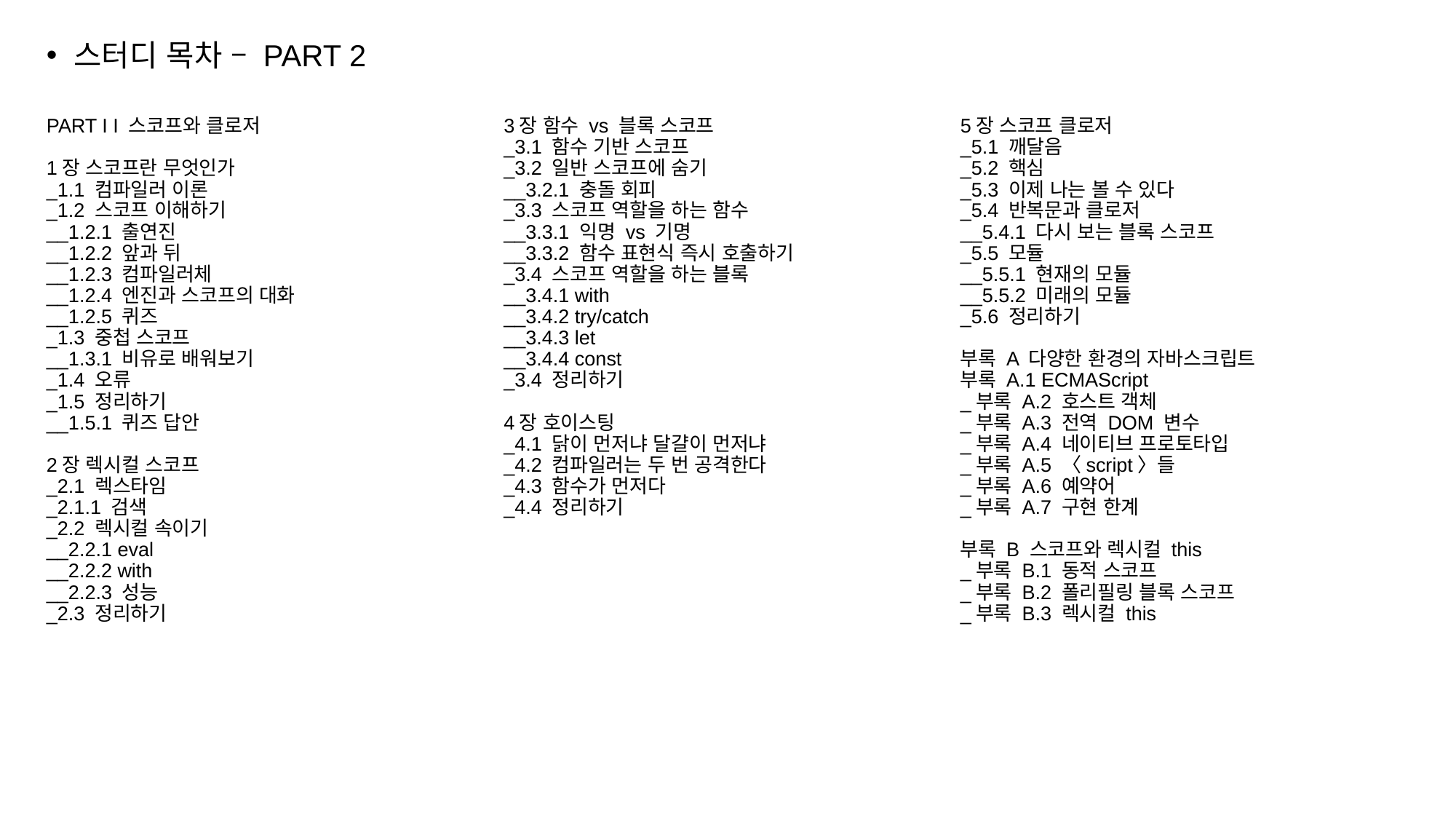

스터디 목차 – PART 2
PART I I 스코프와 클로저
1장 스코프란 무엇인가
_1.1 컴파일러 이론
_1.2 스코프 이해하기
__1.2.1 출연진
__1.2.2 앞과 뒤
__1.2.3 컴파일러체
__1.2.4 엔진과 스코프의 대화
__1.2.5 퀴즈
_1.3 중첩 스코프
__1.3.1 비유로 배워보기
_1.4 오류
_1.5 정리하기
__1.5.1 퀴즈 답안
2장 렉시컬 스코프
_2.1 렉스타임
_2.1.1 검색
_2.2 렉시컬 속이기
__2.2.1 eval
__2.2.2 with
__2.2.3 성능
_2.3 정리하기
3장 함수 vs 블록 스코프
_3.1 함수 기반 스코프
_3.2 일반 스코프에 숨기
__3.2.1 충돌 회피
_3.3 스코프 역할을 하는 함수
__3.3.1 익명 vs 기명
__3.3.2 함수 표현식 즉시 호출하기
_3.4 스코프 역할을 하는 블록
__3.4.1 with
__3.4.2 try/catch
__3.4.3 let
__3.4.4 const
_3.4 정리하기
4장 호이스팅
_4.1 닭이 먼저냐 달걀이 먼저냐
_4.2 컴파일러는 두 번 공격한다
_4.3 함수가 먼저다
_4.4 정리하기
5장 스코프 클로저
_5.1 깨달음
_5.2 핵심
_5.3 이제 나는 볼 수 있다
_5.4 반복문과 클로저
__5.4.1 다시 보는 블록 스코프
_5.5 모듈
__5.5.1 현재의 모듈
__5.5.2 미래의 모듈
_5.6 정리하기
부록 A 다양한 환경의 자바스크립트
부록 A.1 ECMAScript
_부록 A.2 호스트 객체
_부록 A.3 전역 DOM 변수
_부록 A.4 네이티브 프로토타입
_부록 A.5 〈script〉들
_부록 A.6 예약어
_부록 A.7 구현 한계
부록 B 스코프와 렉시컬 this
_부록 B.1 동적 스코프
_부록 B.2 폴리필링 블록 스코프
_부록 B.3 렉시컬 this